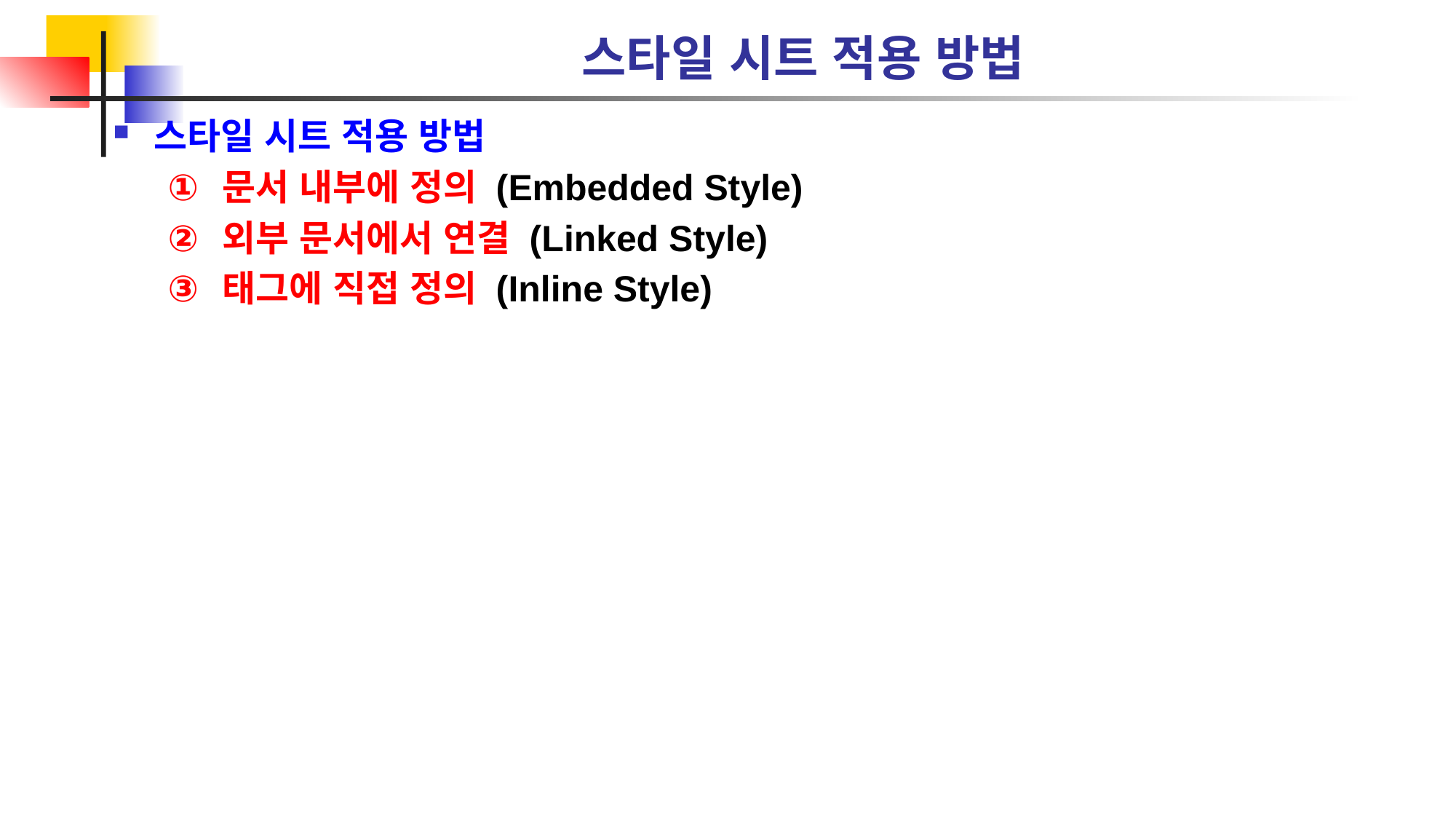

# 스타일 시트 적용 방법
스타일 시트 적용 방법
문서 내부에 정의 (Embedded Style)
외부 문서에서 연결 (Linked Style)
태그에 직접 정의 (Inline Style)